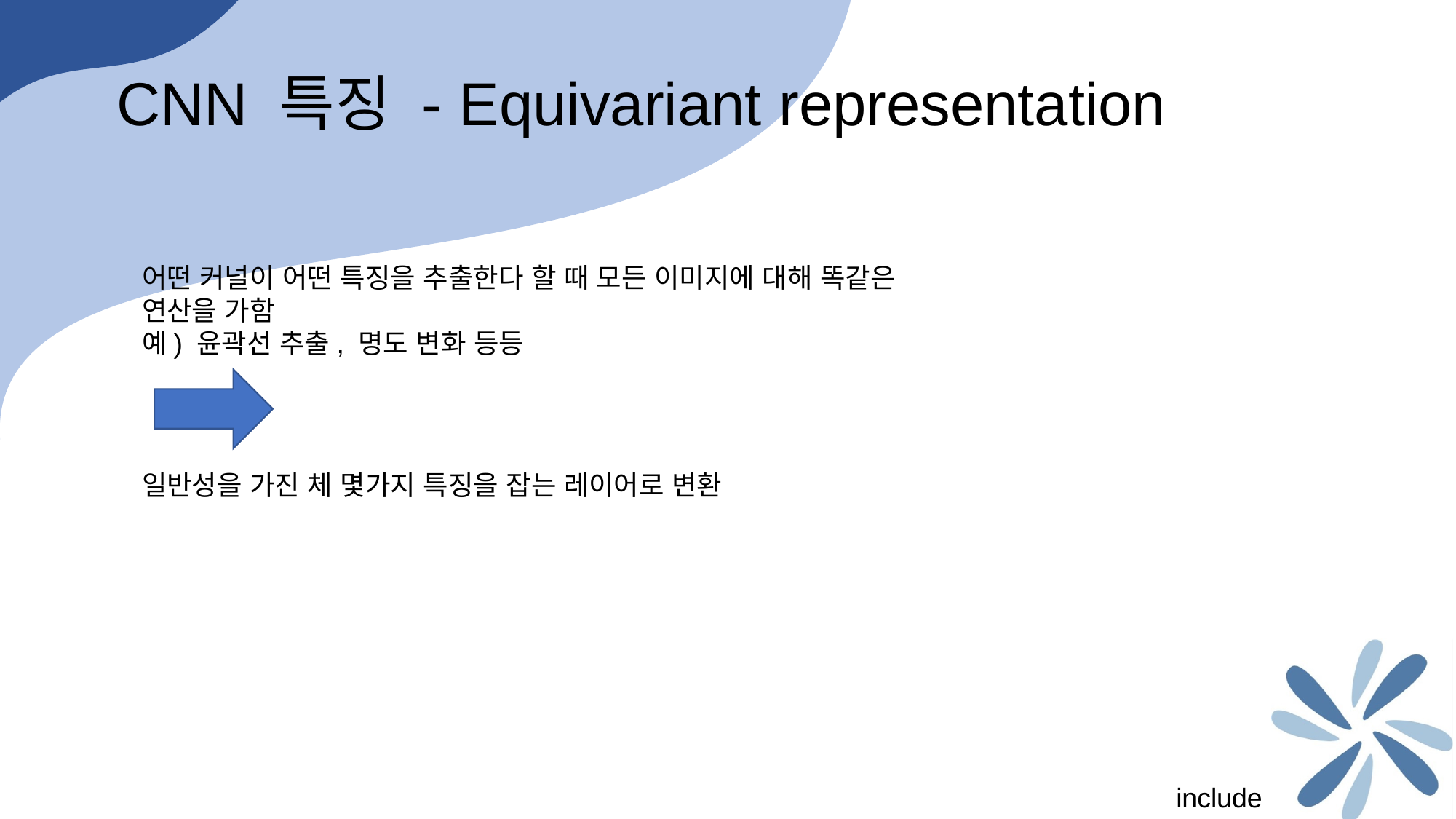

CNN 특징 - Equivariant representation

어떤 커널이 어떤 특징을 추출한다 할 때 모든 이미지에 대해 똑같은 연산을 가함
예) 윤곽선 추출, 명도 변화 등등

일반성을 가진 체 몇가지 특징을 잡는 레이어로 변환